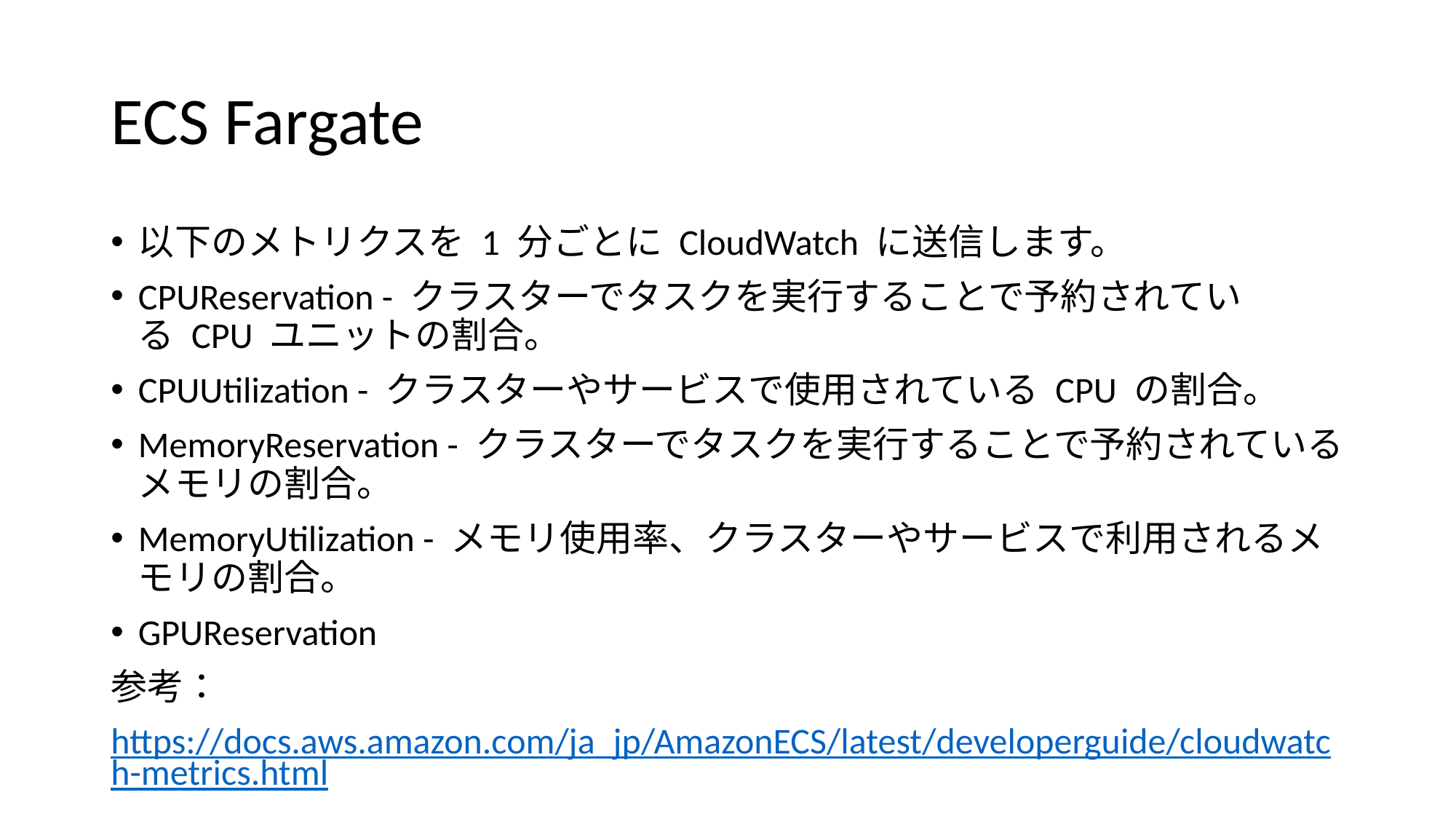

# ECS Fargate
以下のメトリクスを 1 分ごとに CloudWatch に送信します。
CPUReservation - クラスターでタスクを実行することで予約されている CPU ユニットの割合。
CPUUtilization - クラスターやサービスで使用されている CPU の割合。
MemoryReservation - クラスターでタスクを実行することで予約されているメモリの割合。
MemoryUtilization - メモリ使用率、クラスターやサービスで利用されるメモリの割合。
GPUReservation
参考：
https://docs.aws.amazon.com/ja_jp/AmazonECS/latest/developerguide/cloudwatch-metrics.html